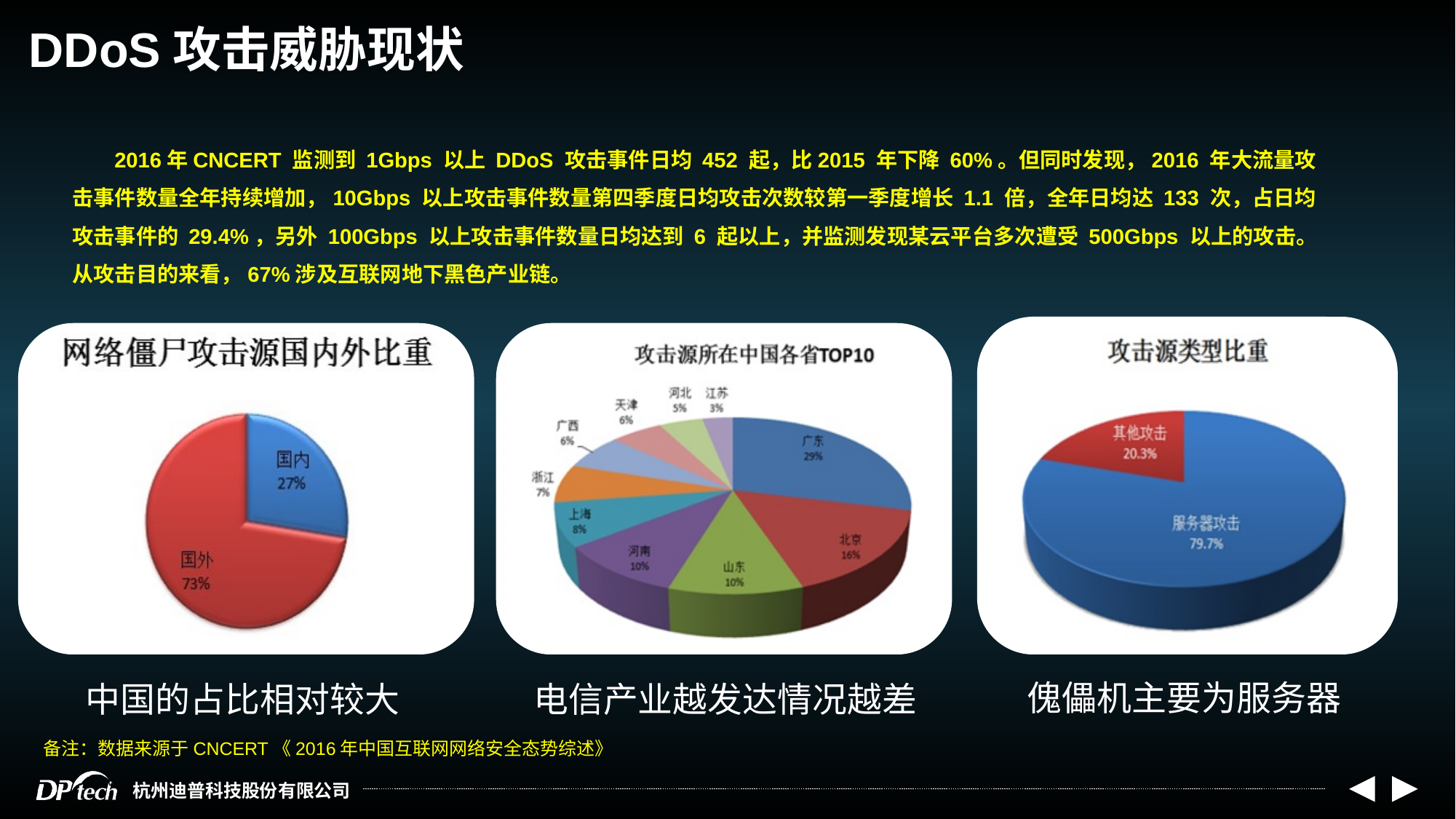

DDoS攻击威胁现状
       2016年CNCERT 监测到 1Gbps 以上 DDoS 攻击事件日均 452 起，比2015 年下降 60%。但同时发现，2016 年大流量攻击事件数量全年持续增加，10Gbps 以上攻击事件数量第四季度日均攻击次数较第一季度增长 1.1 倍，全年日均达 133 次，占日均攻击事件的 29.4%，另外 100Gbps 以上攻击事件数量日均达到 6 起以上，并监测发现某云平台多次遭受 500Gbps 以上的攻击。从攻击目的来看，67%涉及互联网地下黑色产业链。

中国的占比相对较大

傀儡机主要为服务器
电信产业越发达情况越差
备注：数据来源于CNCERT《2016年中国互联网网络安全态势综述》